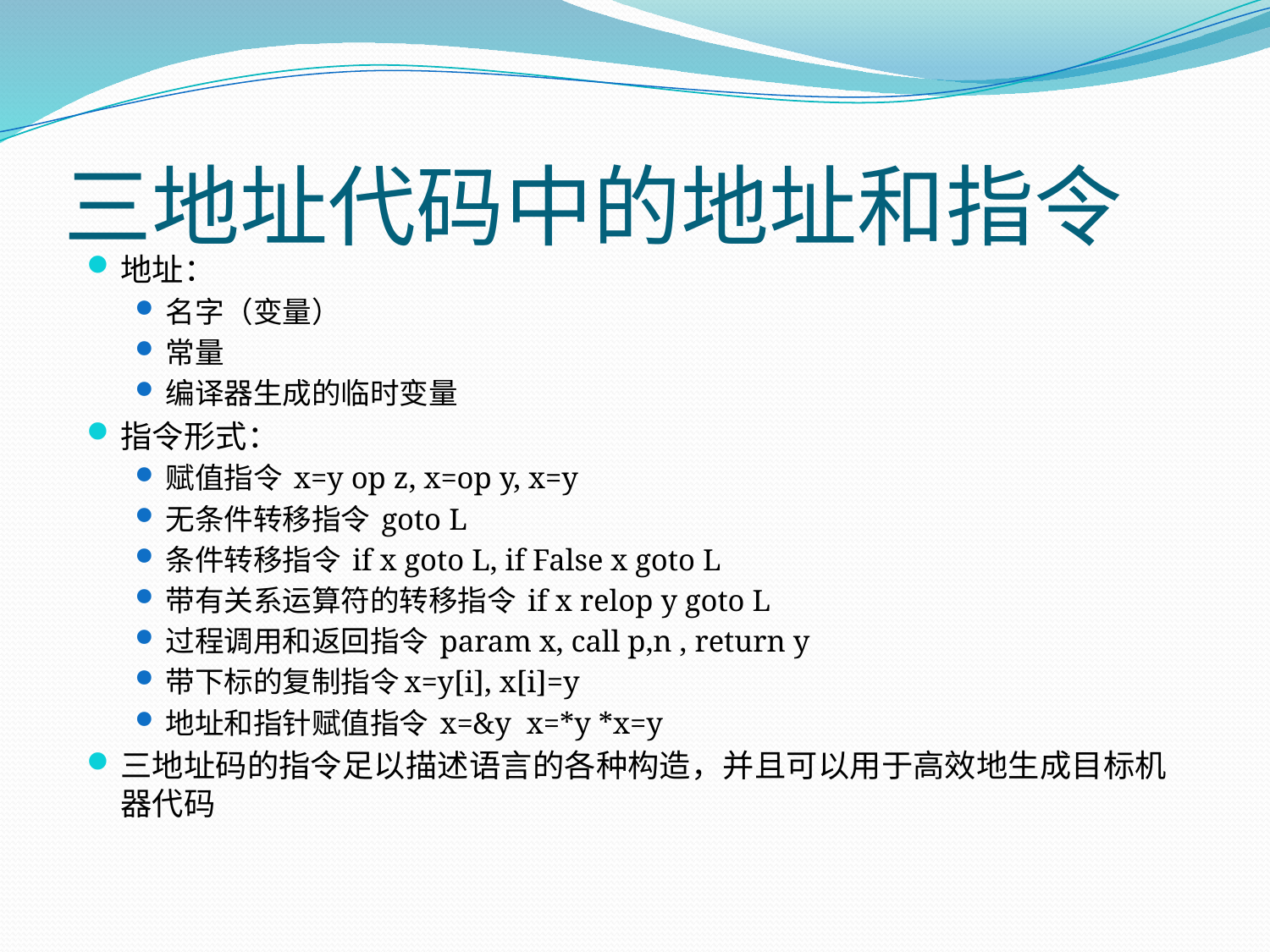

# 三地址代码中的地址和指令
地址：
名字（变量）
常量
编译器生成的临时变量
指令形式：
赋值指令 x=y op z, x=op y, x=y
无条件转移指令 goto L
条件转移指令 if x goto L, if False x goto L
带有关系运算符的转移指令 if x relop y goto L
过程调用和返回指令 param x, call p,n , return y
带下标的复制指令x=y[i], x[i]=y
地址和指针赋值指令 x=&y  x=*y *x=y
三地址码的指令足以描述语言的各种构造，并且可以用于高效地生成目标机器代码